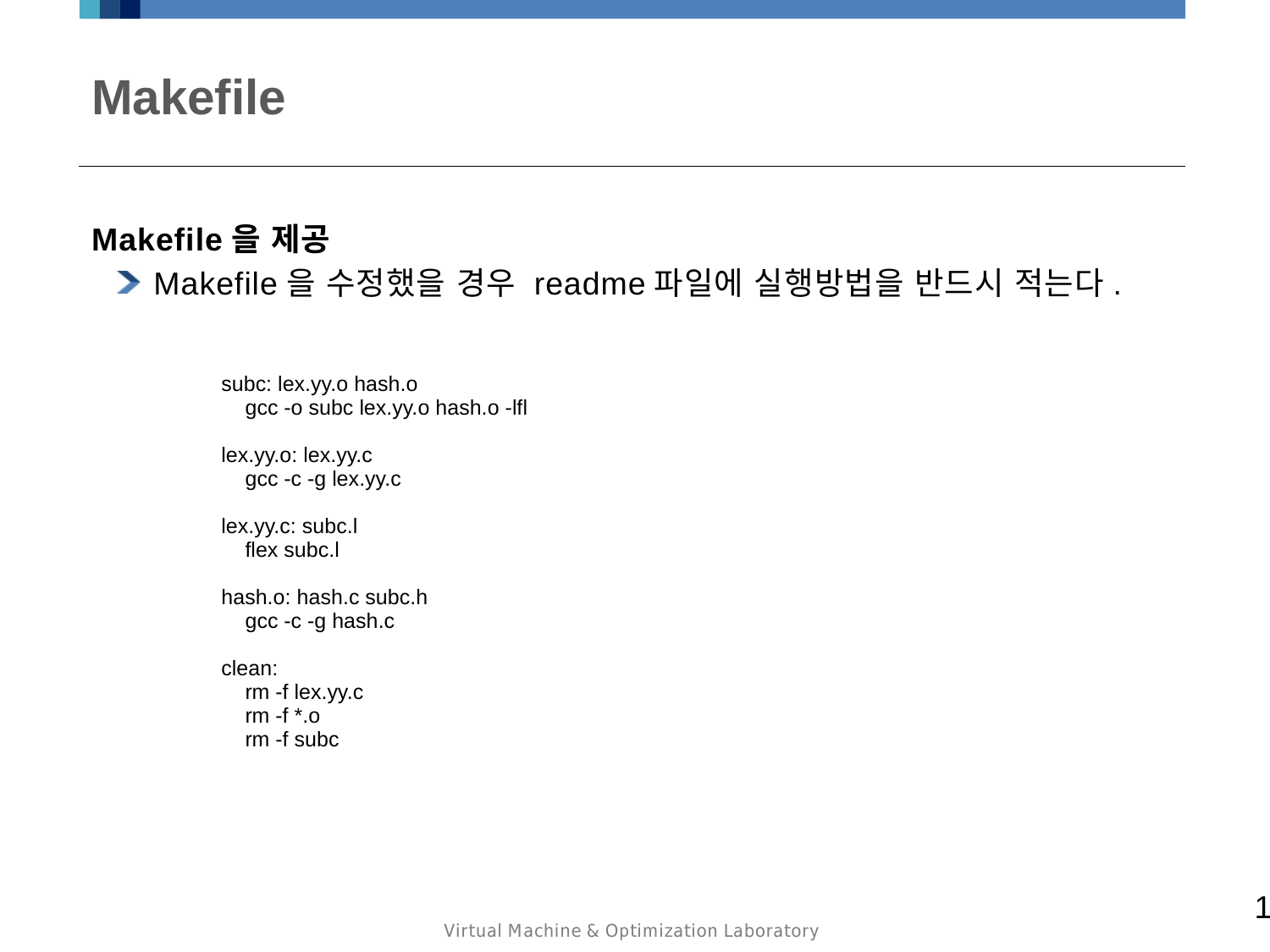

# Makefile
Makefile을 제공
Makefile을 수정했을 경우 readme파일에 실행방법을 반드시 적는다.

| subc: lex.yy.o hash.o gcc -o subc lex.yy.o hash.o -lfl lex.yy.o: lex.yy.c gcc -c -g lex.yy.c lex.yy.c: subc.l flex subc.l hash.o: hash.c subc.h gcc -c -g hash.c clean: rm -f lex.yy.c rm -f \*.o rm -f subc |
| --- |